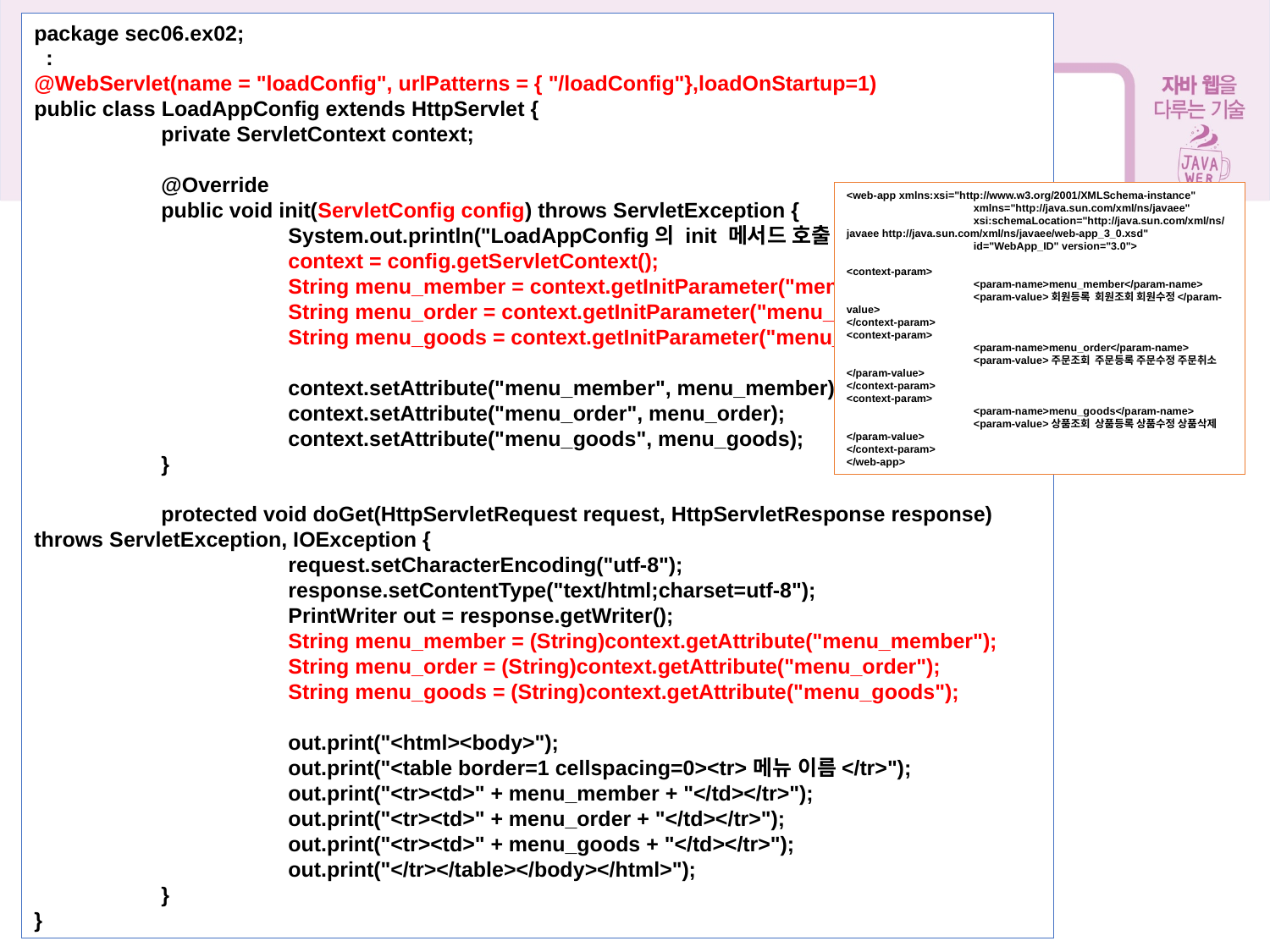

8장 서블릿 확장 API 사용하기
package sec06.ex02;
  :
@WebServlet(name = "loadConfig", urlPatterns = { "/loadConfig"},loadOnStartup=1)
public class LoadAppConfig extends HttpServlet {
	private ServletContext context;

	@Override
	public void init(ServletConfig config) throws ServletException {
		System.out.println("LoadAppConfig의 init 메서드 호출");
		context = config.getServletContext();
		String menu_member = context.getInitParameter("menu_member");
		String menu_order = context.getInitParameter("menu_order");
		String menu_goods = context.getInitParameter("menu_goods");

		context.setAttribute("menu_member", menu_member);
		context.setAttribute("menu_order", menu_order);
		context.setAttribute("menu_goods", menu_goods);
	}

	protected void doGet(HttpServletRequest request, HttpServletResponse response) throws ServletException, IOException {
		request.setCharacterEncoding("utf-8");
		response.setContentType("text/html;charset=utf-8");
		PrintWriter out = response.getWriter();
		String menu_member = (String)context.getAttribute("menu_member");
		String menu_order = (String)context.getAttribute("menu_order");
		String menu_goods = (String)context.getAttribute("menu_goods");

		out.print("<html><body>");
		out.print("<table border=1 cellspacing=0><tr>메뉴 이름</tr>");
		out.print("<tr><td>" + menu_member + "</td></tr>");
		out.print("<tr><td>" + menu_order + "</td></tr>");
		out.print("<tr><td>" + menu_goods + "</td></tr>");
		out.print("</tr></table></body></html>");
	}
}
8.6 load-on-startup 기능 사용하기
<web-app xmlns:xsi="http://www.w3.org/2001/XMLSchema-instance"
	xmlns="http://java.sun.com/xml/ns/javaee"
	xsi:schemaLocation="http://java.sun.com/xml/ns/javaee http://java.sun.com/xml/ns/javaee/web-app_3_0.xsd"
	id="WebApp_ID" version="3.0">

<context-param>
	<param-name>menu_member</param-name>
	<param-value>회원등록  회원조회 회원수정</param-value>
</context-param>
<context-param>
	<param-name>menu_order</param-name>
	<param-value>주문조회  주문등록 주문수정 주문취소</param-value>
</context-param>
<context-param>
	<param-name>menu_goods</param-name>
	<param-value>상품조회  상품등록 상품수정 상품삭제</param-value>
</context-param>
</web-app>